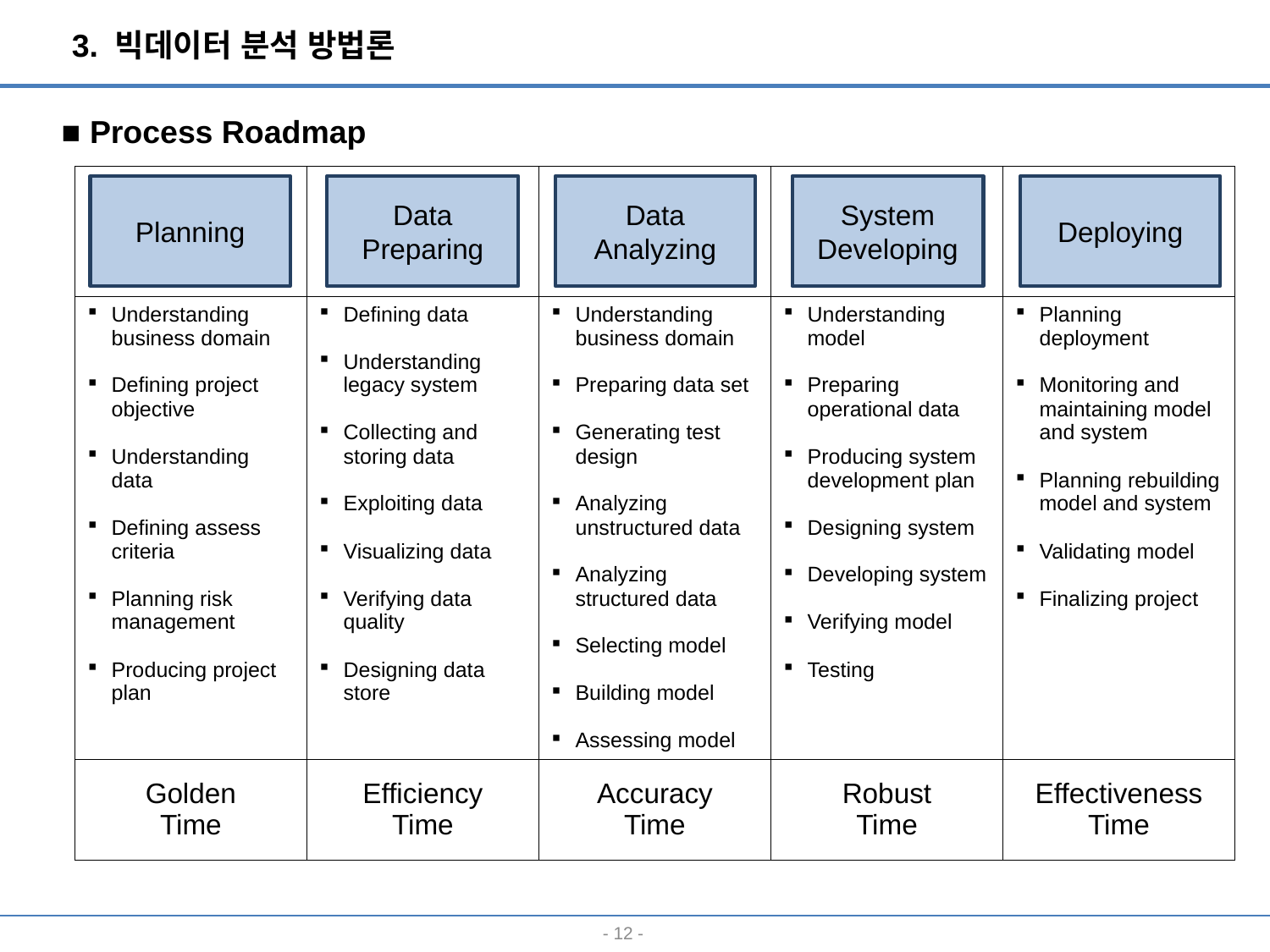

3. 빅데이터 분석 방법론
■ Process Roadmap
|  |  |  |  |  |
| --- | --- | --- | --- | --- |
| Understanding business domain Defining project objective Understanding data Defining assess criteria Planning risk management Producing project plan | Defining data Understanding legacy system Collecting and storing data Exploiting data Visualizing data Verifying data quality Designing data store | Understanding business domain Preparing data set Generating test design Analyzing unstructured data Analyzing structured data Selecting model Building model Assessing model | Understanding model Preparing operational data Producing system development plan Designing system Developing system Verifying model Testing | Planning deployment Monitoring and maintaining model and system Planning rebuilding model and system Validating model Finalizing project |
| Golden Time | Efficiency Time | Accuracy Time | Robust Time | Effectiveness Time |
Planning
Data
Preparing
Data
Analyzing
System
Developing
Deploying
- 12 -